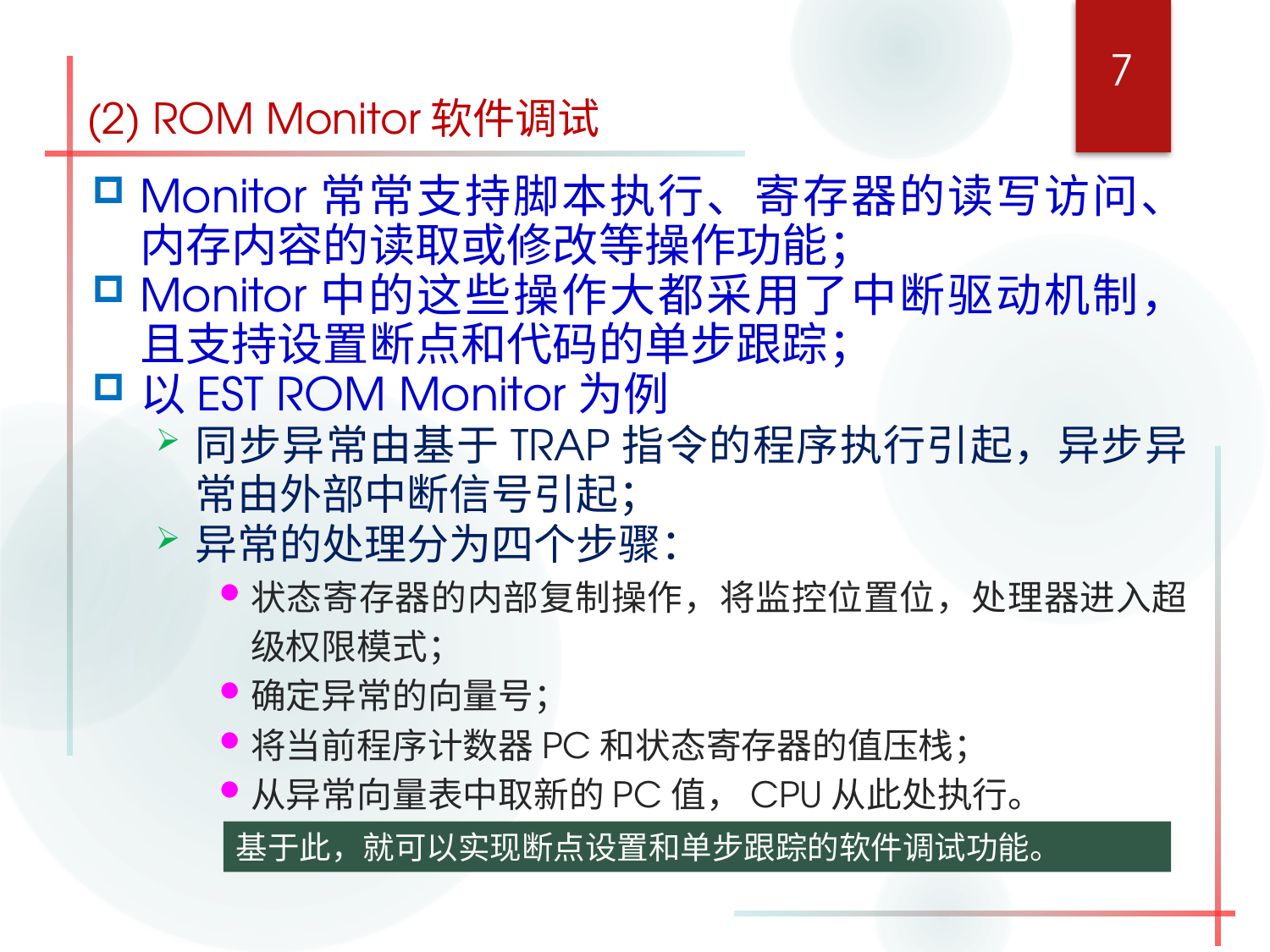

7
# (2) ROM Monitor软件调试
Monitor常常支持脚本执行、寄存器的读写访问、内存内容的读取或修改等操作功能；
Monitor中的这些操作大都采用了中断驱动机制，且支持设置断点和代码的单步跟踪；
以EST ROM Monitor为例
同步异常由基于TRAP指令的程序执行引起，异步异常由外部中断信号引起；
异常的处理分为四个步骤：
状态寄存器的内部复制操作，将监控位置位，处理器进入超级权限模式；
确定异常的向量号；
将当前程序计数器PC和状态寄存器的值压栈；
从异常向量表中取新的PC值，CPU从此处执行。
基于此，就可以实现断点设置和单步跟踪的软件调试功能。